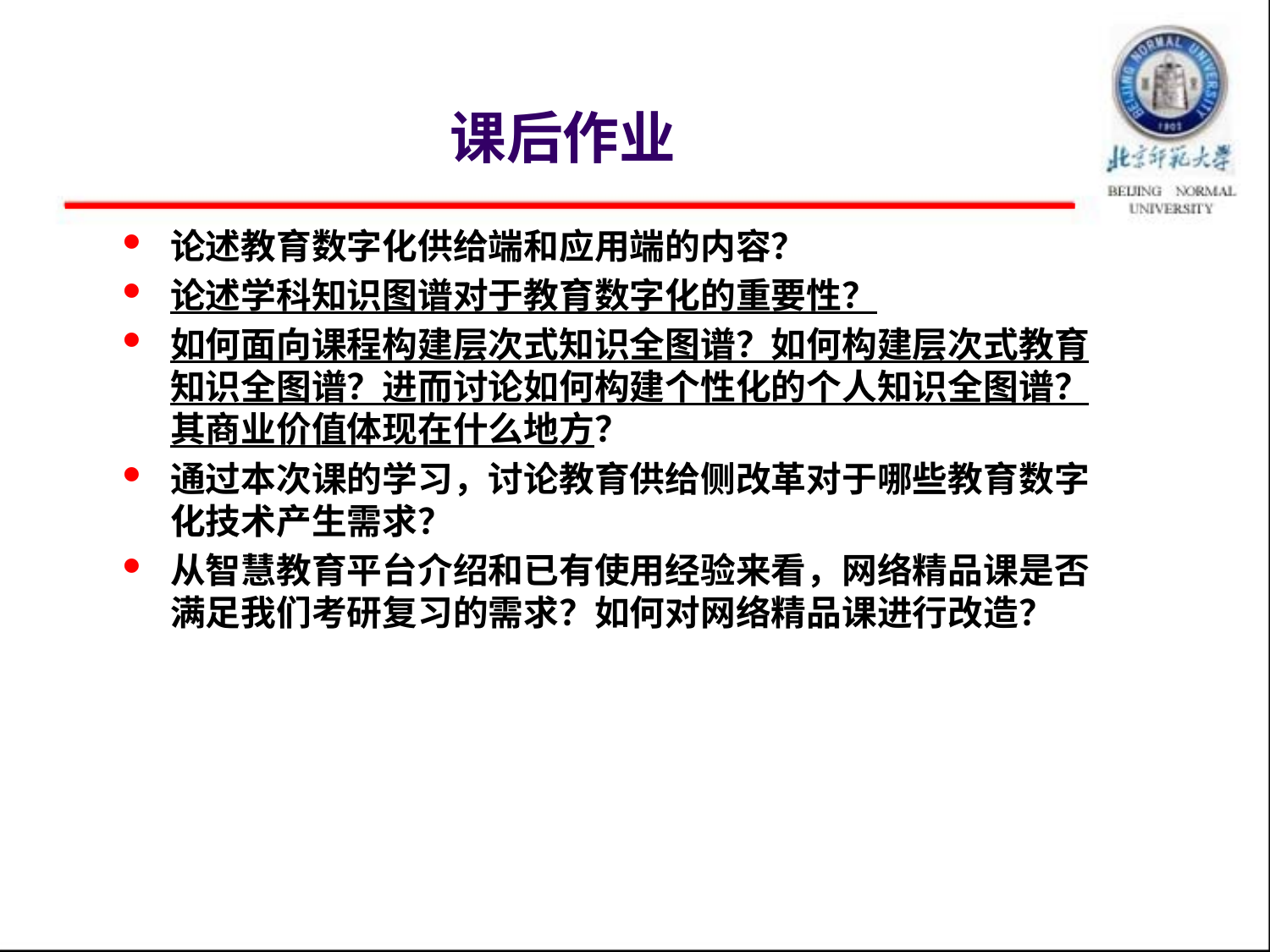

# 课后作业
论述教育数字化供给端和应用端的内容？
论述学科知识图谱对于教育数字化的重要性？
如何面向课程构建层次式知识全图谱？如何构建层次式教育知识全图谱？进而讨论如何构建个性化的个人知识全图谱？其商业价值体现在什么地方？
通过本次课的学习，讨论教育供给侧改革对于哪些教育数字化技术产生需求？
从智慧教育平台介绍和已有使用经验来看，网络精品课是否满足我们考研复习的需求？如何对网络精品课进行改造？